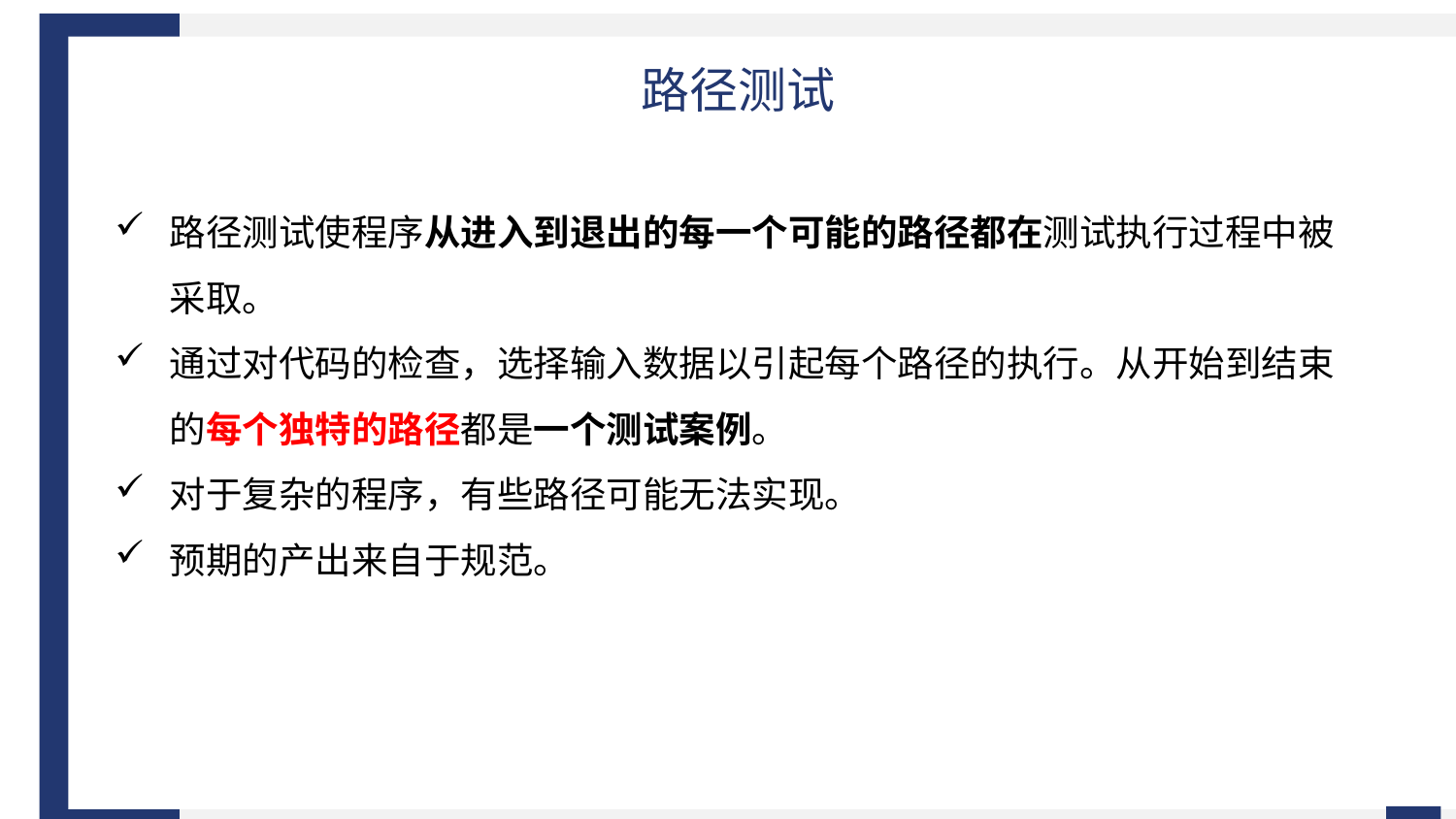

路径测试
路径测试使程序从进入到退出的每一个可能的路径都在测试执行过程中被采取。
通过对代码的检查，选择输入数据以引起每个路径的执行。从开始到结束的每个独特的路径都是一个测试案例。
对于复杂的程序，有些路径可能无法实现。
预期的产出来自于规范。